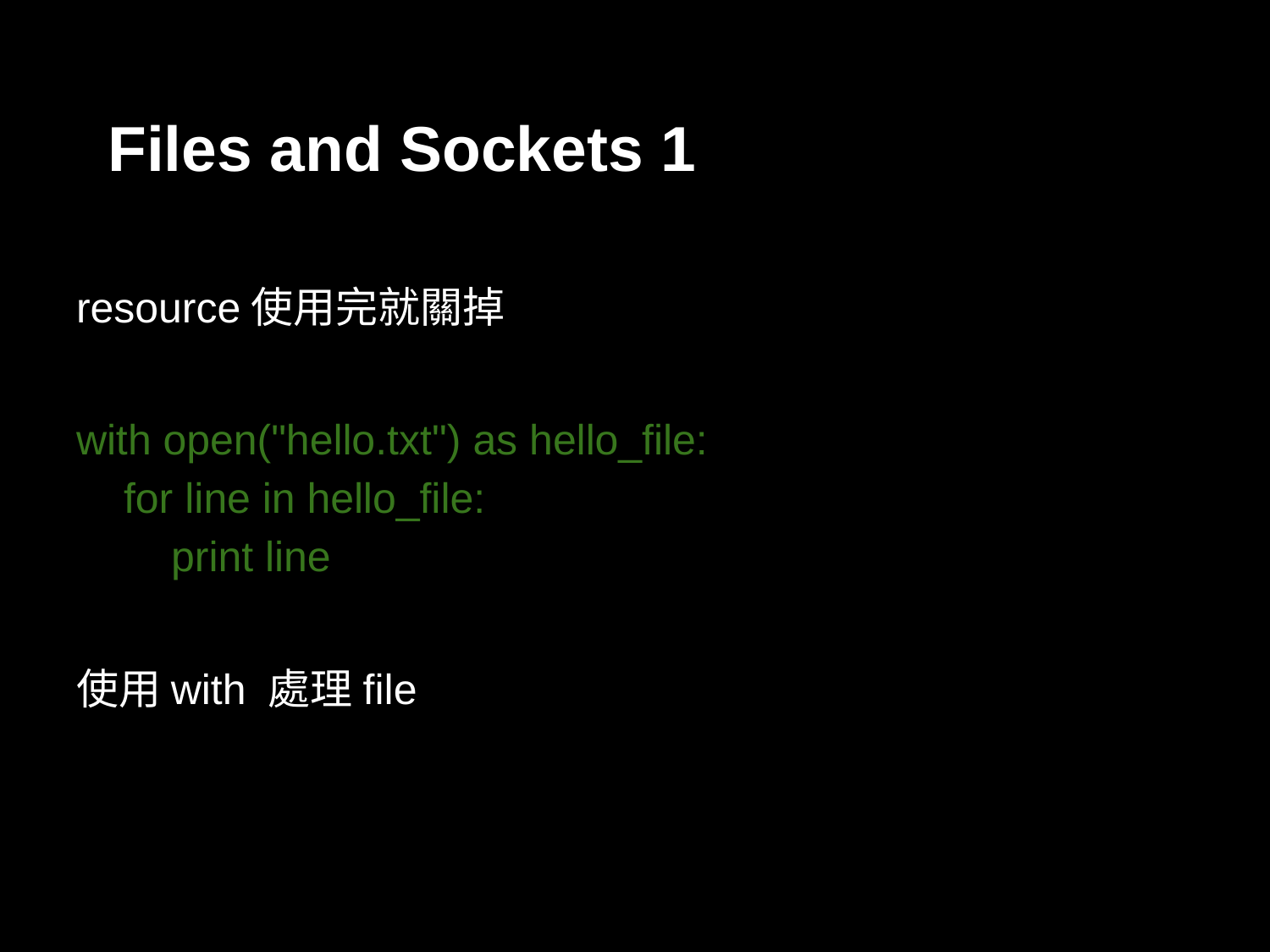

# Files and Sockets 1

resource使用完就關掉

with open("hello.txt") as hello_file:
    for line in hello_file:
        print line

使用with 處理file